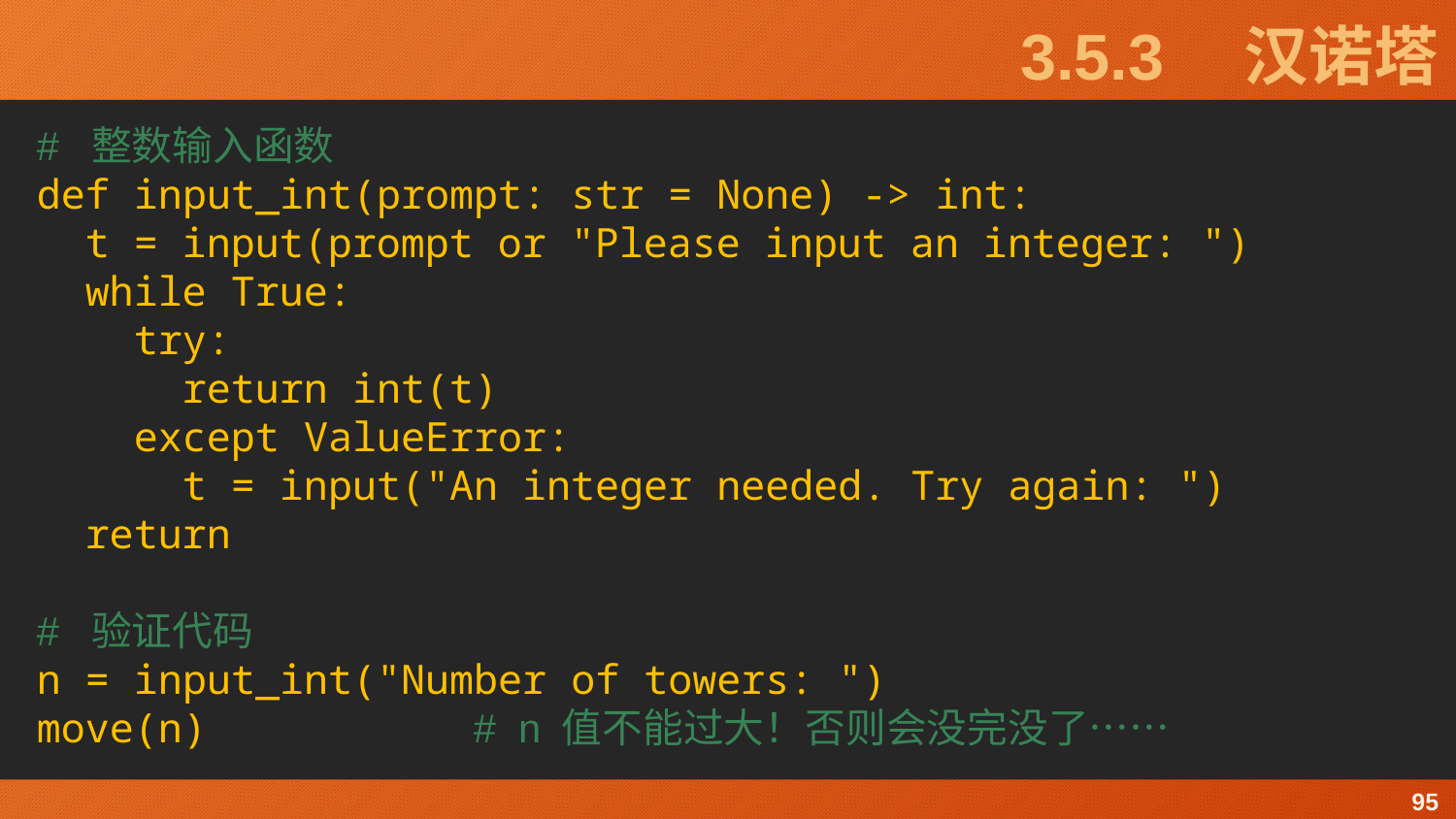

# 3.5.3　汉诺塔
#  整数输入函数
def input_int(prompt: str = None) -> int:
  t = input(prompt or "Please input an integer: ")
  while True:
    try:
      return int(t)
    except ValueError:
      t = input("An integer needed. Try again: ")
  return

#  验证代码
n = input_int("Number of towers: ")
move(n)		#  n 值不能过大！否则会没完没了……
95